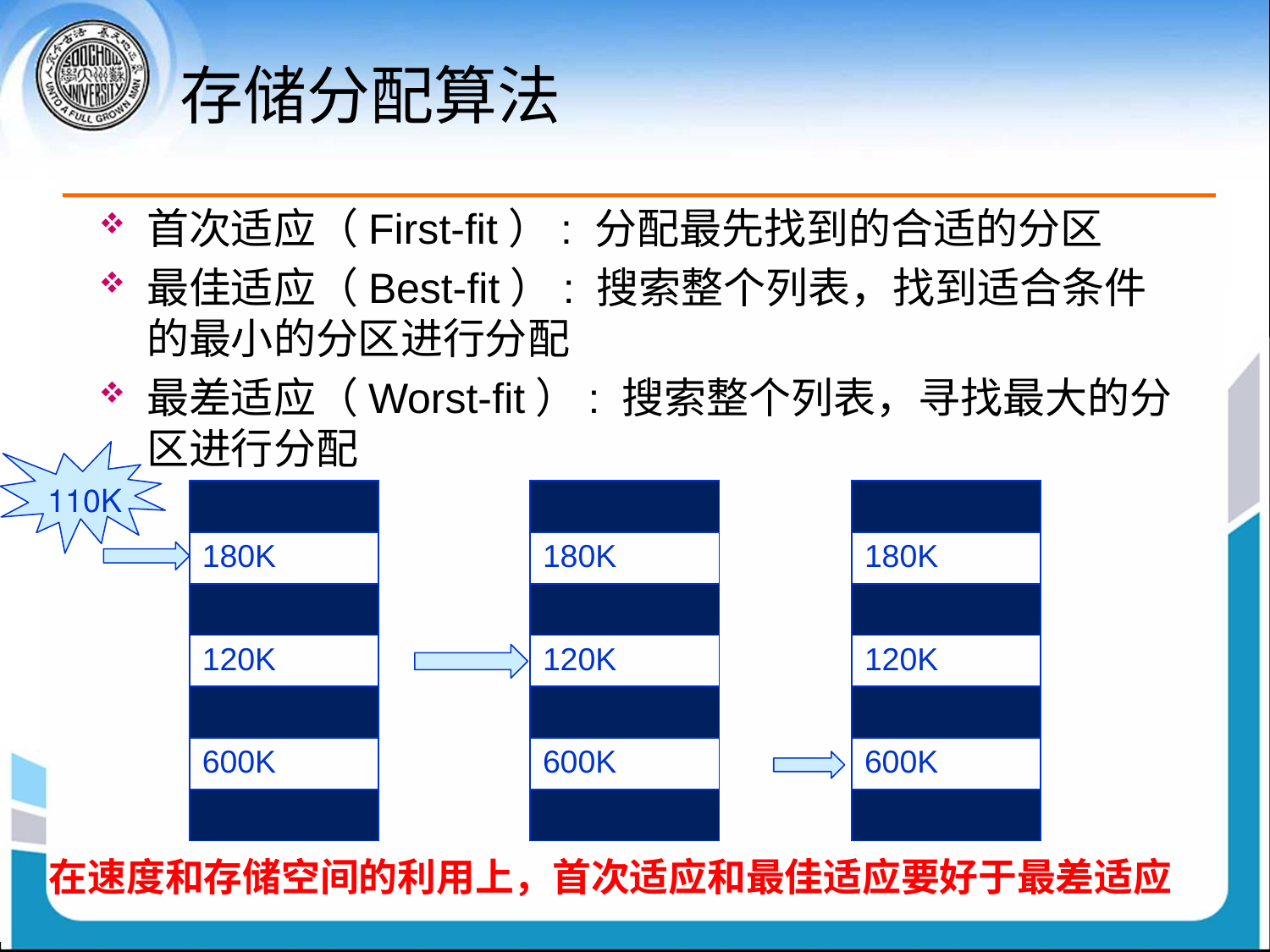

# 存储分配算法
首次适应（First-fit）: 分配最先找到的合适的分区
最佳适应（Best-fit）: 搜索整个列表，找到适合条件的最小的分区进行分配
最差适应（Worst-fit）: 搜索整个列表，寻找最大的分区进行分配
110K
|  |
| --- |
| 180K |
|  |
| 120K |
|  |
| 600K |
|  |
|  |
| --- |
| 180K |
|  |
| 120K |
|  |
| 600K |
|  |
|  |
| --- |
| 180K |
|  |
| 120K |
|  |
| 600K |
|  |

在速度和存储空间的利用上，首次适应和最佳适应要好于最差适应